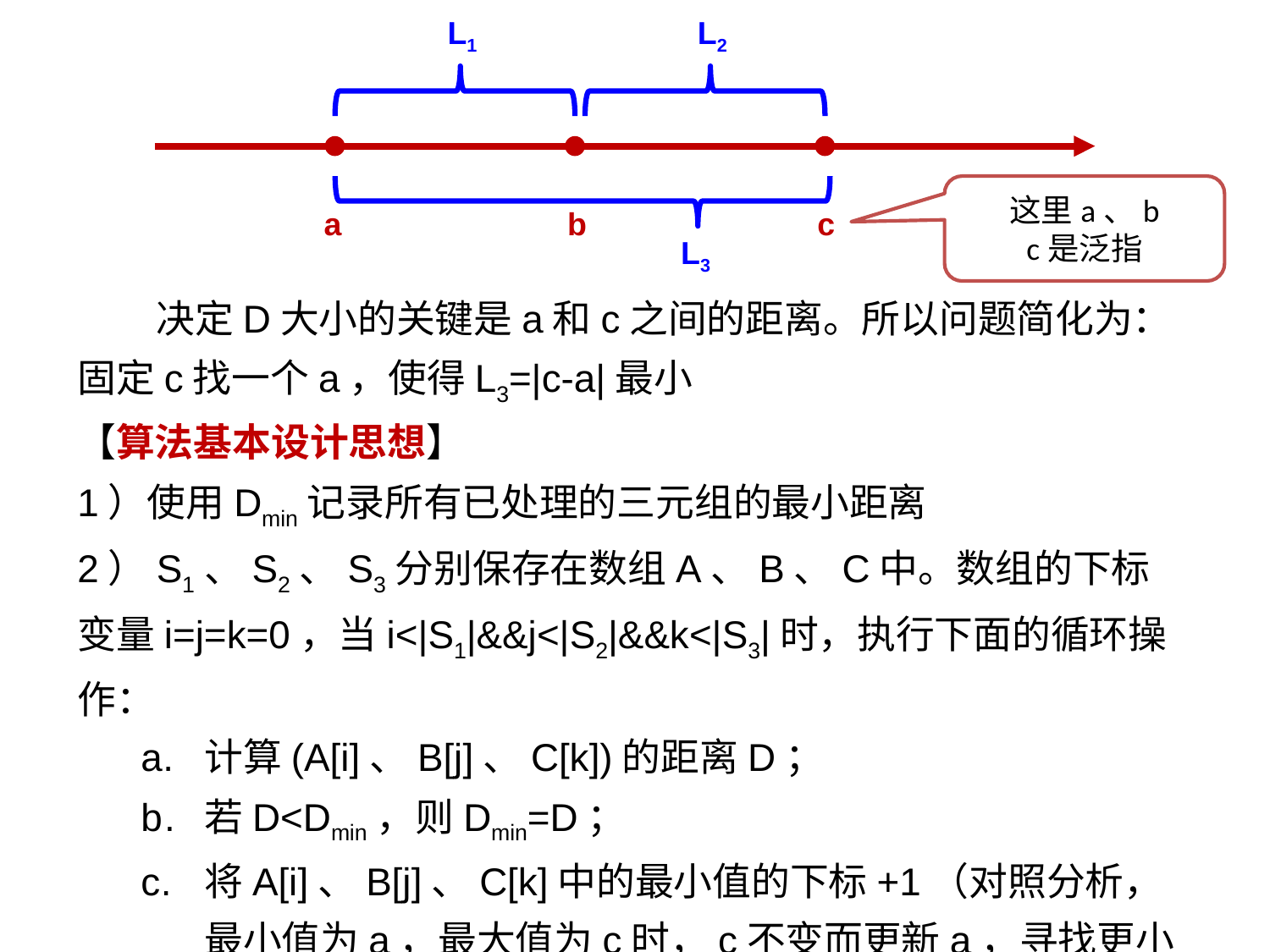

L1
L2

a
b
c
L3
这里a、b
c是泛指
        决定D大小的关键是a和c之间的距离。所以问题简化为：固定c找一个a，使得L3=|c-a|最小
【算法基本设计思想】
1）使用Dmin记录所有已处理的三元组的最小距离
2）S1、S2、S3分别保存在数组A、B、C中。数组的下标变量i=j=k=0，当i<|S1|&&j<|S2|&&k<|S3|时，执行下面的循环操作：
计算(A[i]、B[j]、C[k])的距离D；
若D<Dmin，则Dmin=D；
将A[i]、B[j]、C[k]中的最小值的下标+1（对照分析，最小值为a，最大值为c时，c不变而更新a，寻找更小的距离）
3）输出Dmin，结束。